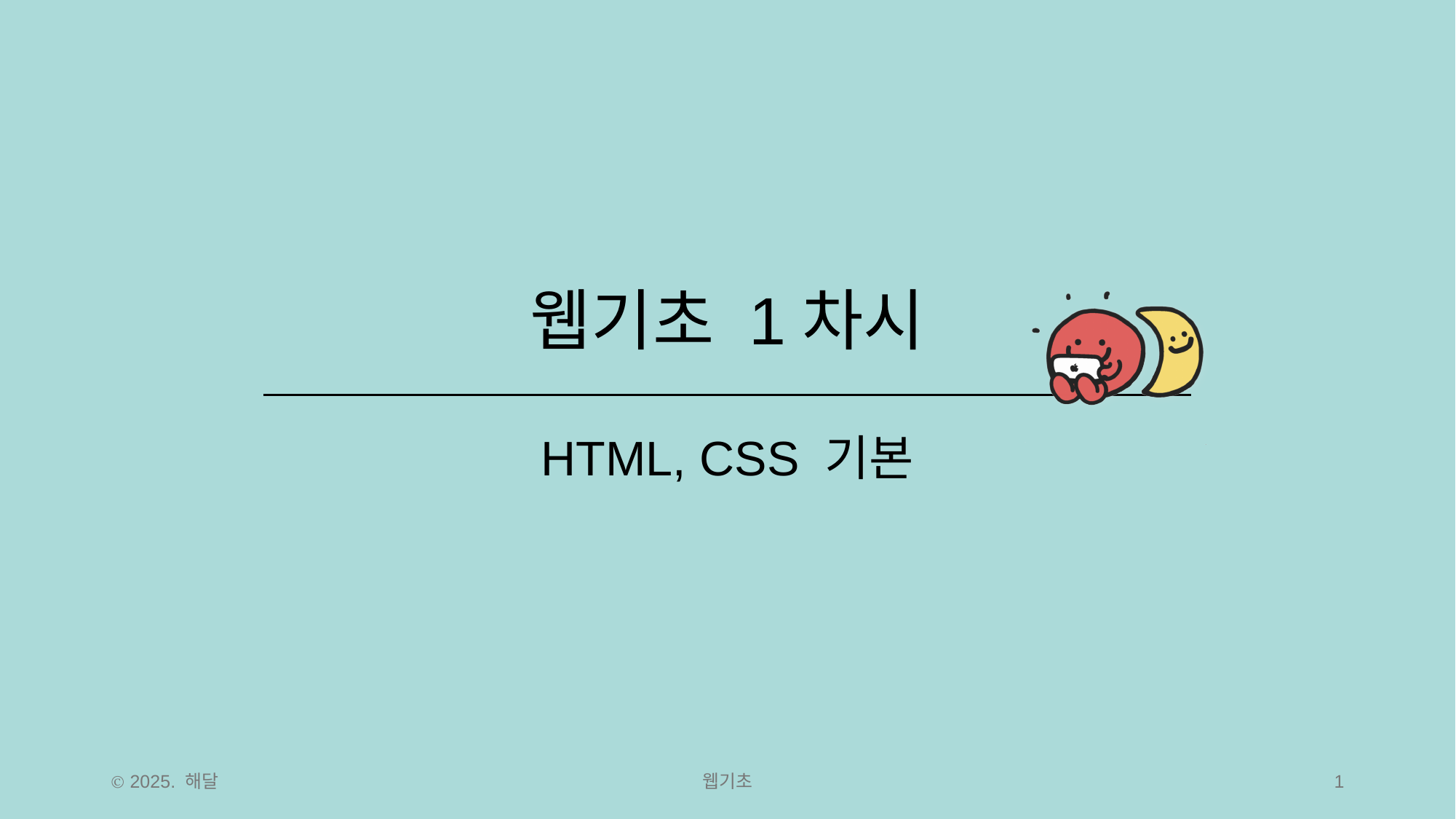

# 웹기초 1차시
HTML, CSS 기본
Ⓒ 2025. 해달
웹기초
1